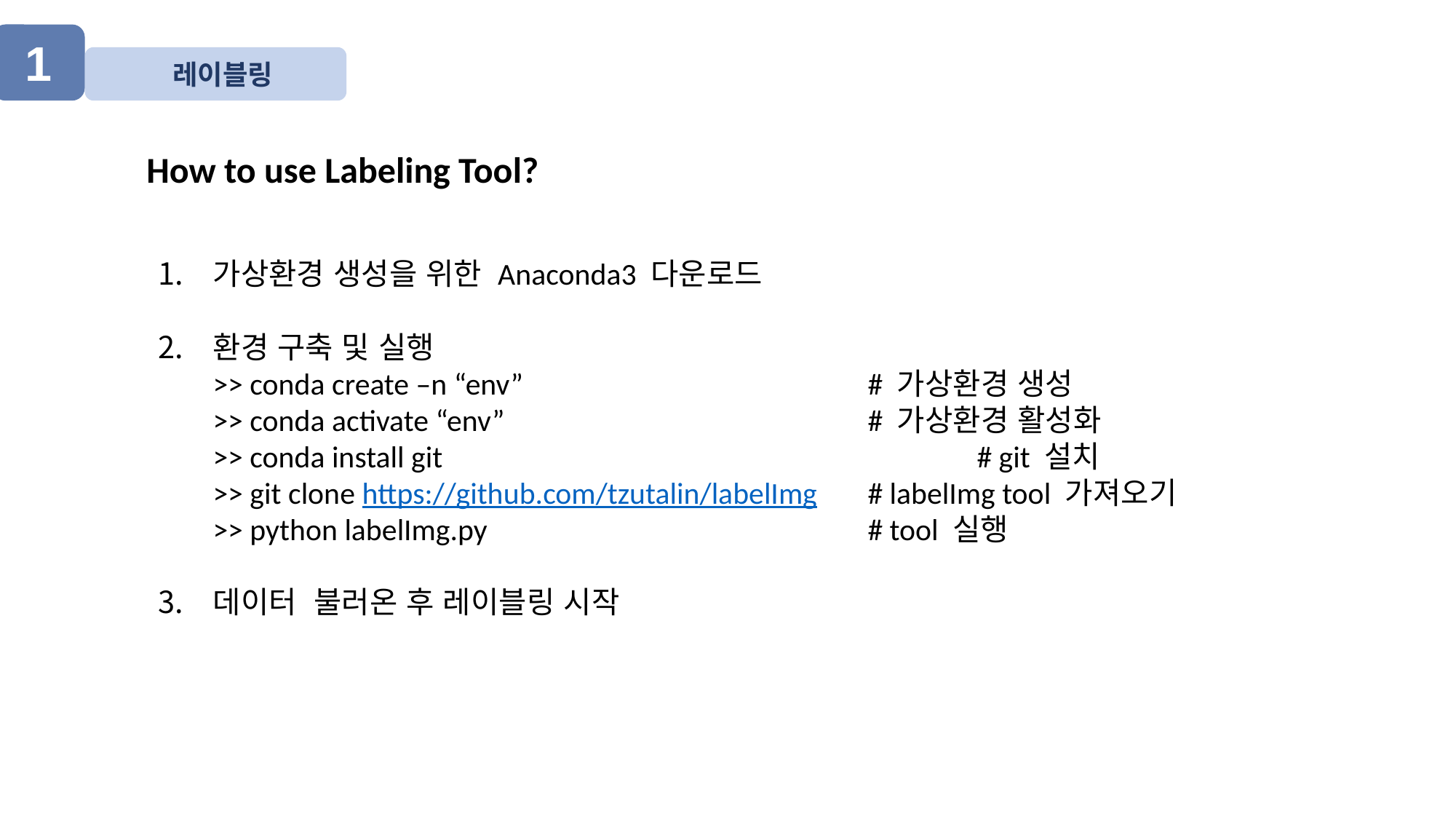

1

 레이블링
How to use Labeling Tool?
가상환경 생성을 위한 Anaconda3 다운로드

환경 구축 및 실행
>> conda create –n “env”				# 가상환경 생성
>> conda activate “env”				# 가상환경 활성화
>> conda install git					# git 설치
>> git clone https://github.com/tzutalin/labelImg	# labelImg tool 가져오기
>> python labelImg.py				# tool 실행

데이터  불러온 후 레이블링 시작